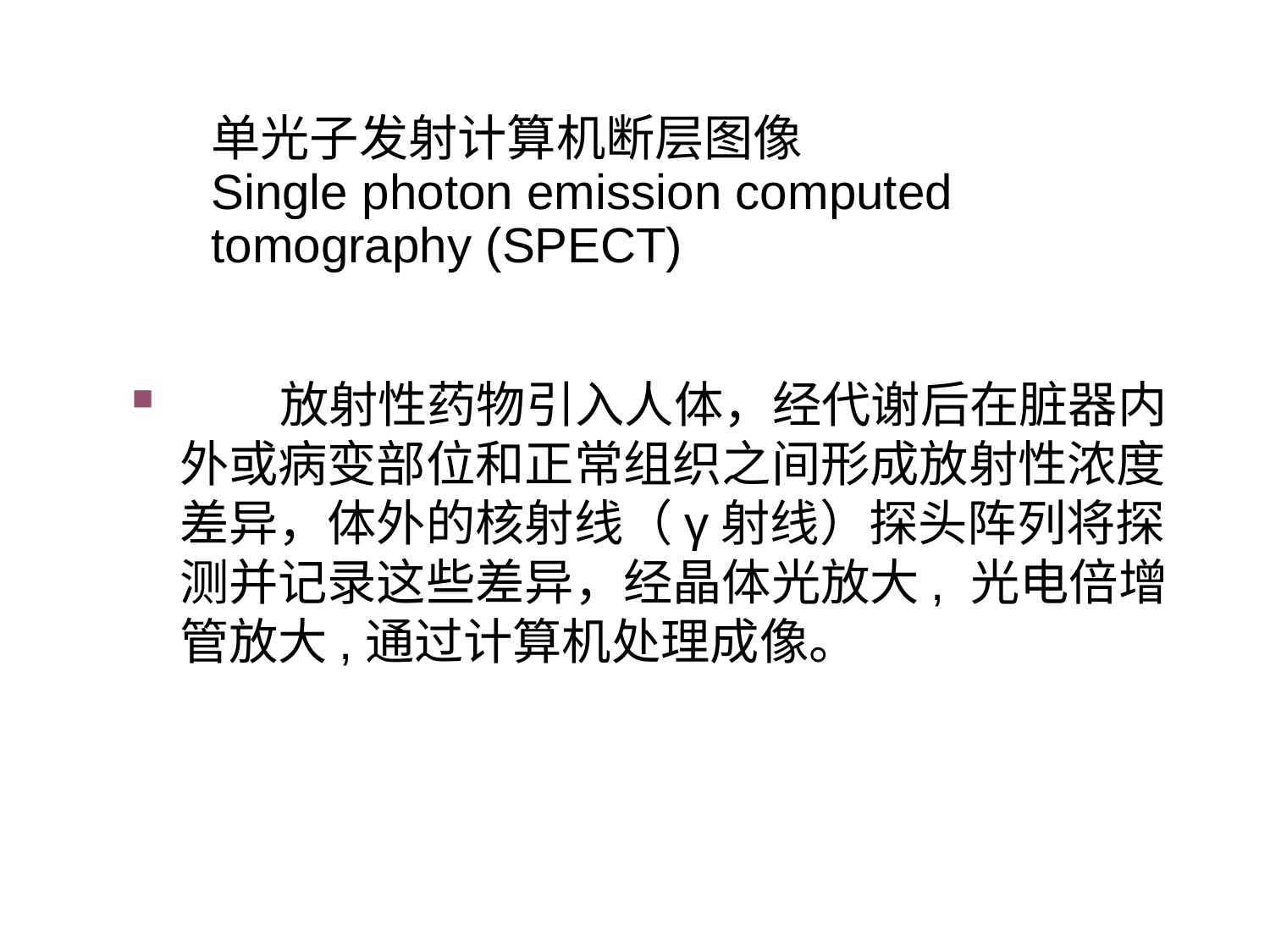

单光子发射计算机断层图像
Single photon emission computed tomography (SPECT)
        放射性药物引入人体，经代谢后在脏器内外或病变部位和正常组织之间形成放射性浓度差异，体外的核射线（γ射线）探头阵列将探测并记录这些差异，经晶体光放大, 光电倍增管放大,通过计算机处理成像。